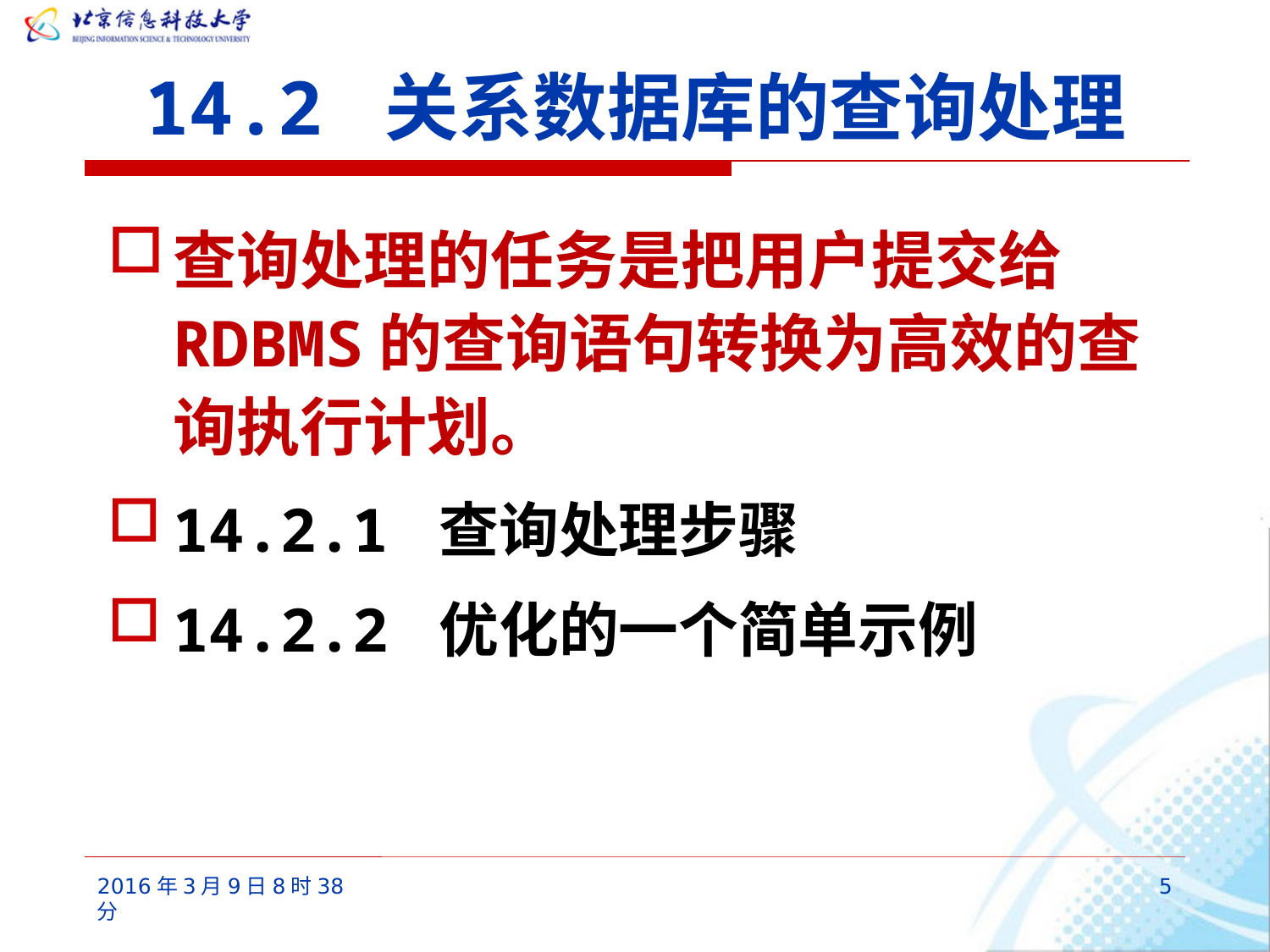

# 14.2 关系数据库的查询处理
查询处理的任务是把用户提交给RDBMS的查询语句转换为高效的查询执行计划。
14.2.1 查询处理步骤
14.2.2 优化的一个简单示例
2016年3月9日8时38分
5